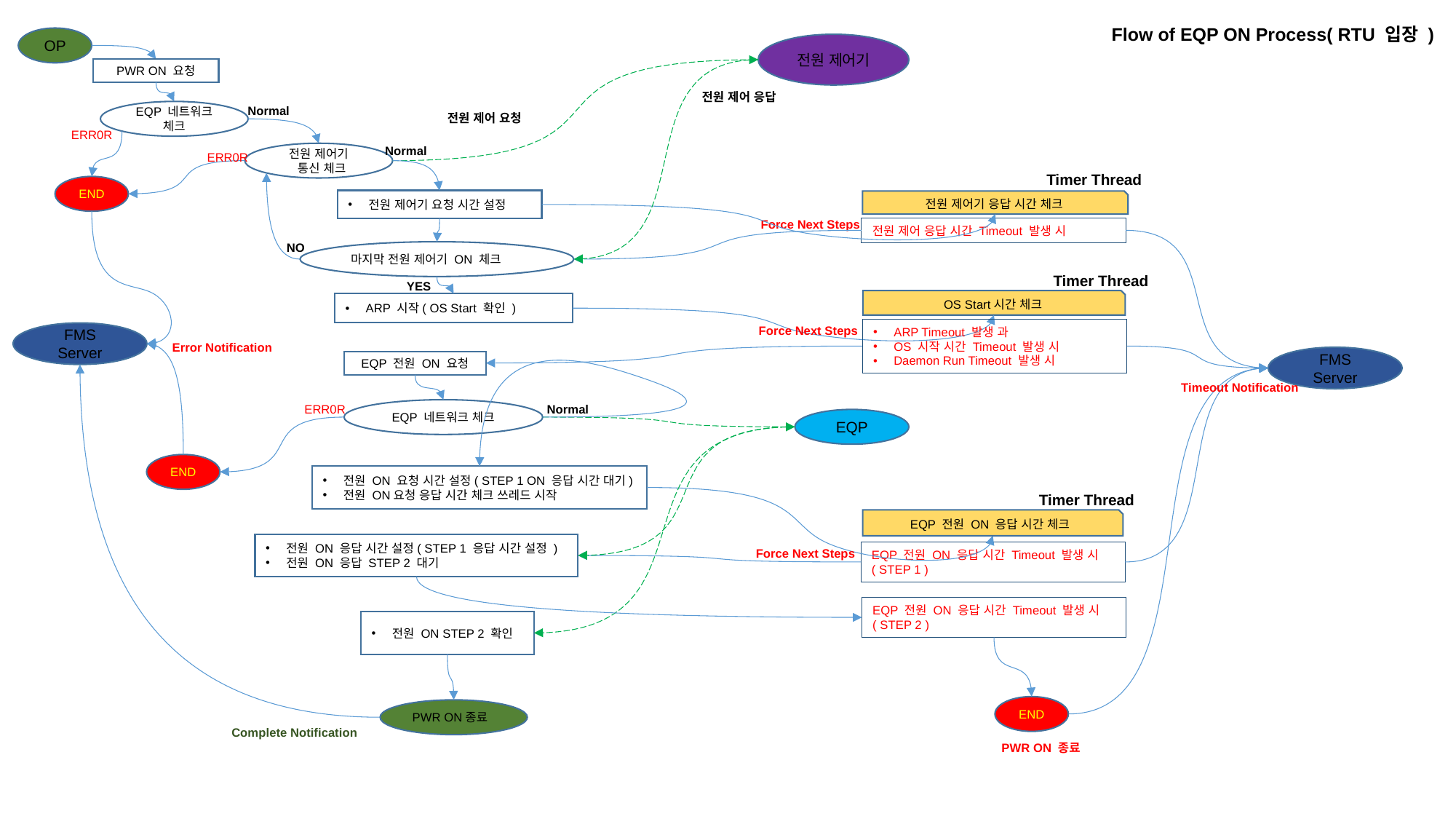

Flow of EQP ON Process( RTU 입장 )
OP
전원 제어기
PWR ON 요청
전원 제어 응답
Normal
EQP 네트워크 체크
전원 제어 요청
ERR0R
Normal
전원 제어기
 통신 체크
ERR0R
Timer Thread
전원 제어기 응답 시간 체크
END
전원 제어기 요청 시간 설정
Force Next Steps
전원 제어 응답 시간 Timeout 발생 시
NO
마지막 전원 제어기 ON 체크
Timer Thread
OS Start시간 체크
YES
ARP 시작( OS Start 확인 )
Force Next Steps
ARP Timeout 발생 과
OS 시작 시간 Timeout 발생 시
Daemon Run Timeout 발생 시
FMS Server
Error Notification
FMS Server
EQP 전원 ON 요청
Timeout Notification
ERR0R
Normal
EQP 네트워크 체크
EQP
END
전원 ON 요청 시간 설정( STEP 1 ON 응답 시간 대기)
전원 ON요청 응답 시간 체크 쓰레드 시작
                 Timer Thread
EQP 전원 ON 응답 시간 체크
전원 ON 응답 시간 설정( STEP 1 응답 시간 설정 )
전원 ON 응답 STEP 2 대기
Force Next Steps
EQP 전원 ON 응답 시간 Timeout 발생 시( STEP 1 )
EQP 전원 ON 응답 시간 Timeout 발생 시
( STEP 2 )
전원 ON STEP 2 확인
END
PWR ON종료
Complete Notification
PWR ON 종료